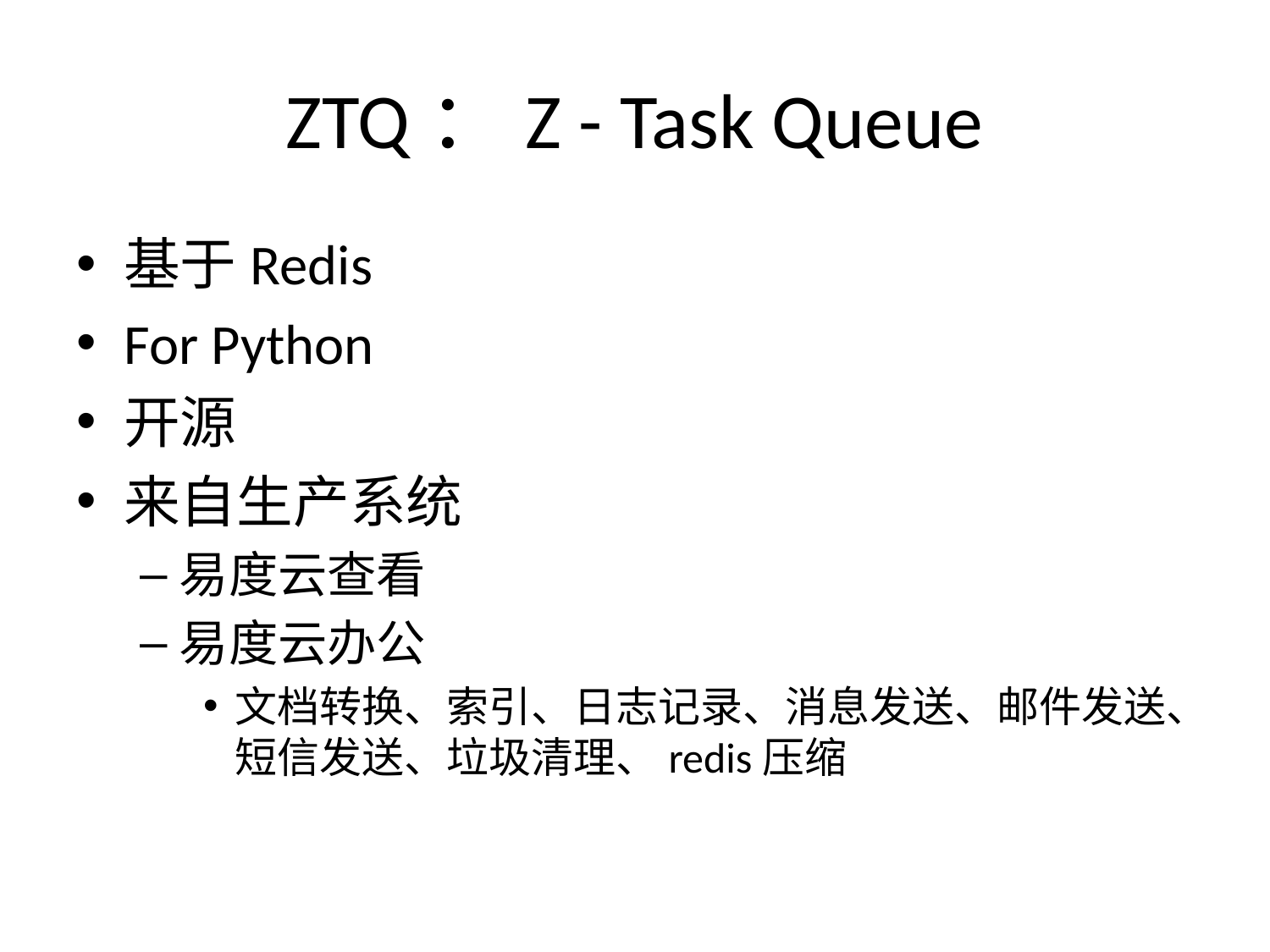

# ZTQ：Z - Task Queue
基于Redis
For Python
开源
来自生产系统
易度云查看
易度云办公
文档转换、索引、日志记录、消息发送、邮件发送、短信发送、垃圾清理、redis压缩